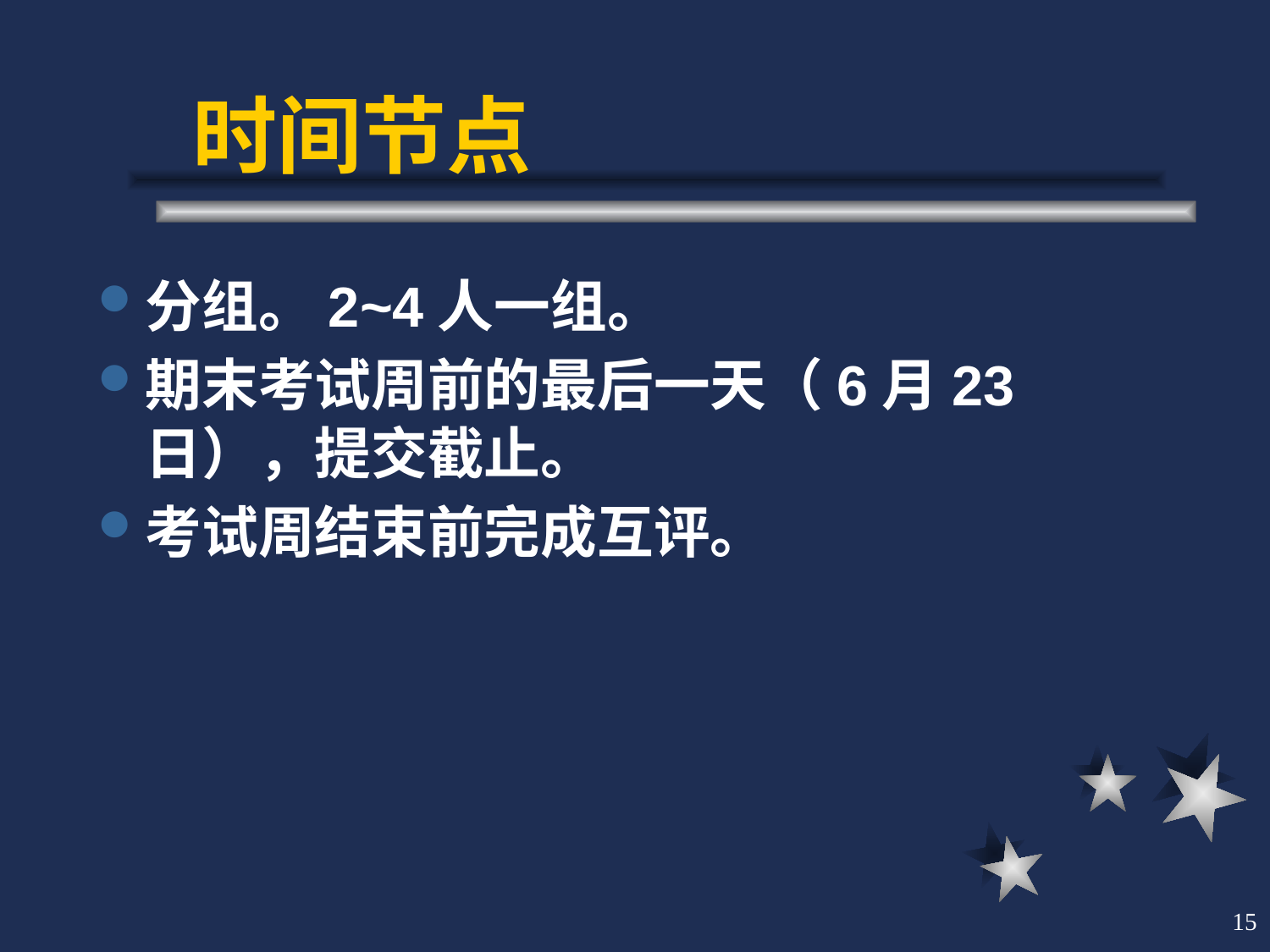

# 时间节点
分组。2~4人一组。
期末考试周前的最后一天（6月23日），提交截止。
考试周结束前完成互评。
15